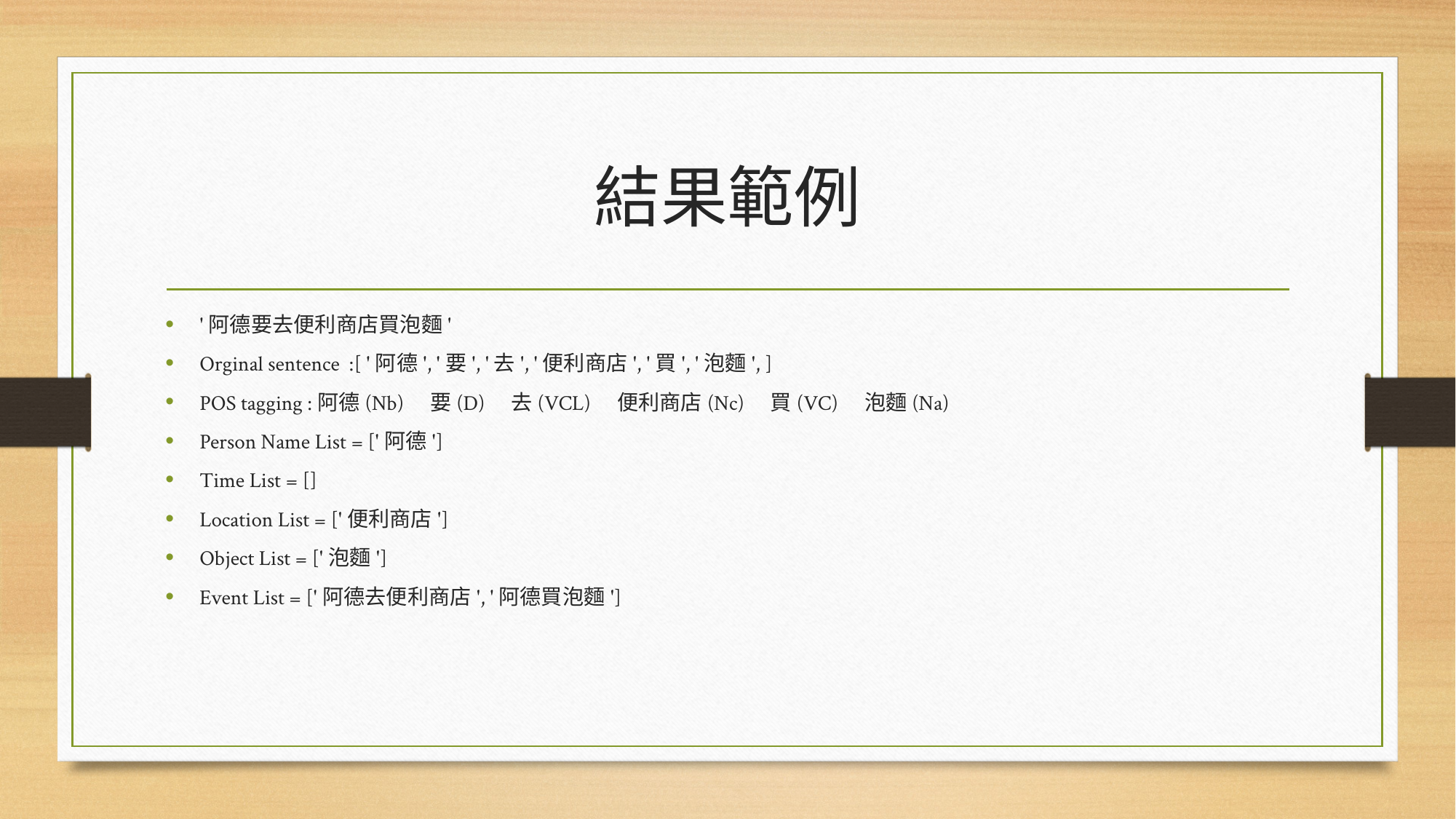

# 結果範例
'阿德要去便利商店買泡麵'
Orginal sentence  :[ '阿德', '要', '去', '便利商店', '買', '泡麵', ]
POS tagging :阿德(Nb)　要(D)　去(VCL)　便利商店(Nc)　買(VC)　泡麵(Na)
Person Name List = ['阿德']
Time List = []
Location List = ['便利商店']
Object List = ['泡麵']
Event List = ['阿德去便利商店', '阿德買泡麵']